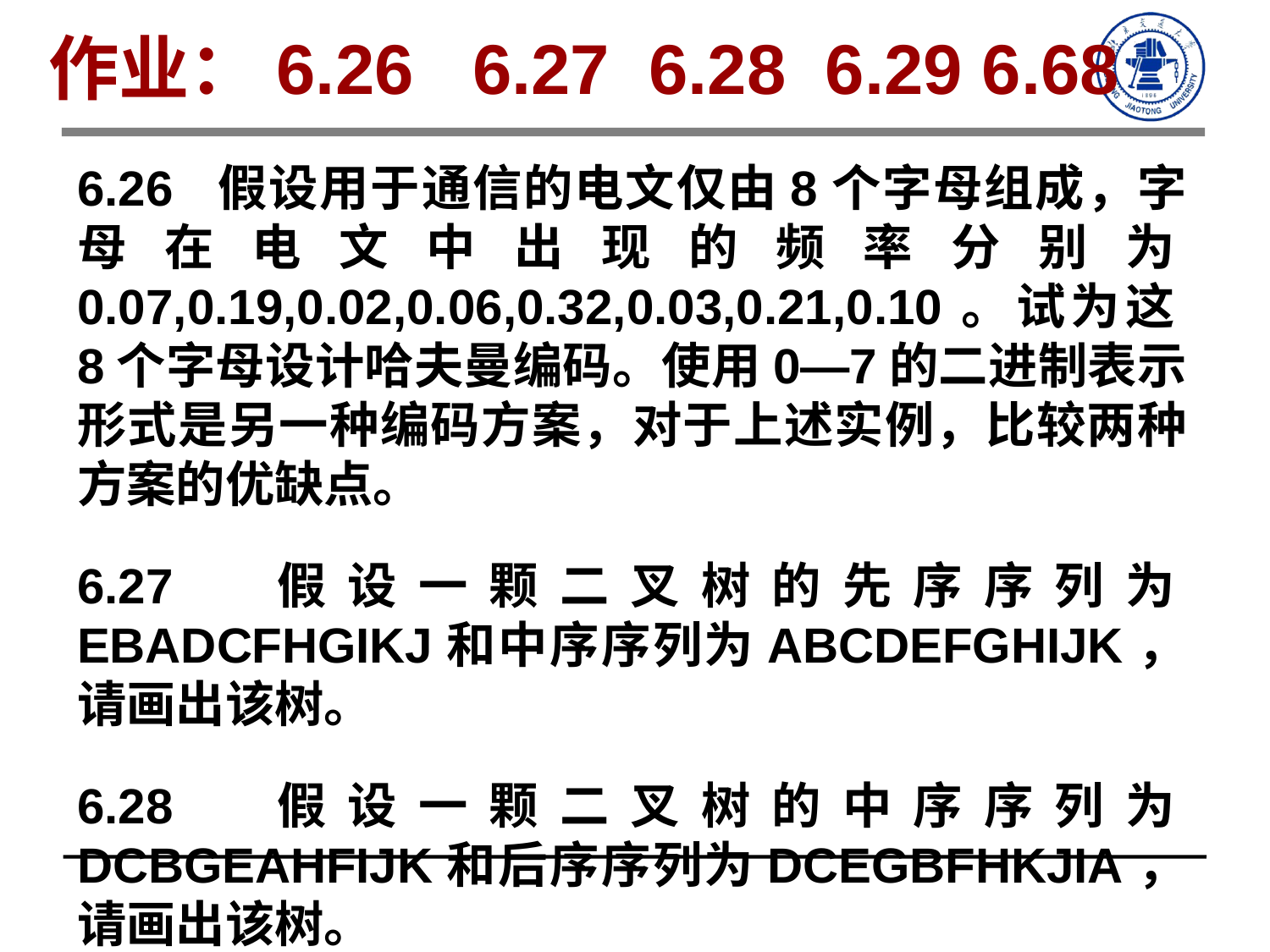

作业：6.26   6.27  6.28  6.29 6.68
6.26  假设用于通信的电文仅由8个字母组成，字母在电文中出现的频率分别为0.07,0.19,0.02,0.06,0.32,0.03,0.21,0.10。试为这8个字母设计哈夫曼编码。使用0—7的二进制表示形式是另一种编码方案，对于上述实例，比较两种方案的优缺点。
6.27  假设一颗二叉树的先序序列为EBADCFHGIKJ和中序序列为ABCDEFGHIJK，请画出该树。
6.28  假设一颗二叉树的中序序列为DCBGEAHFIJK和后序序列为DCEGBFHKJIA，请画出该树。